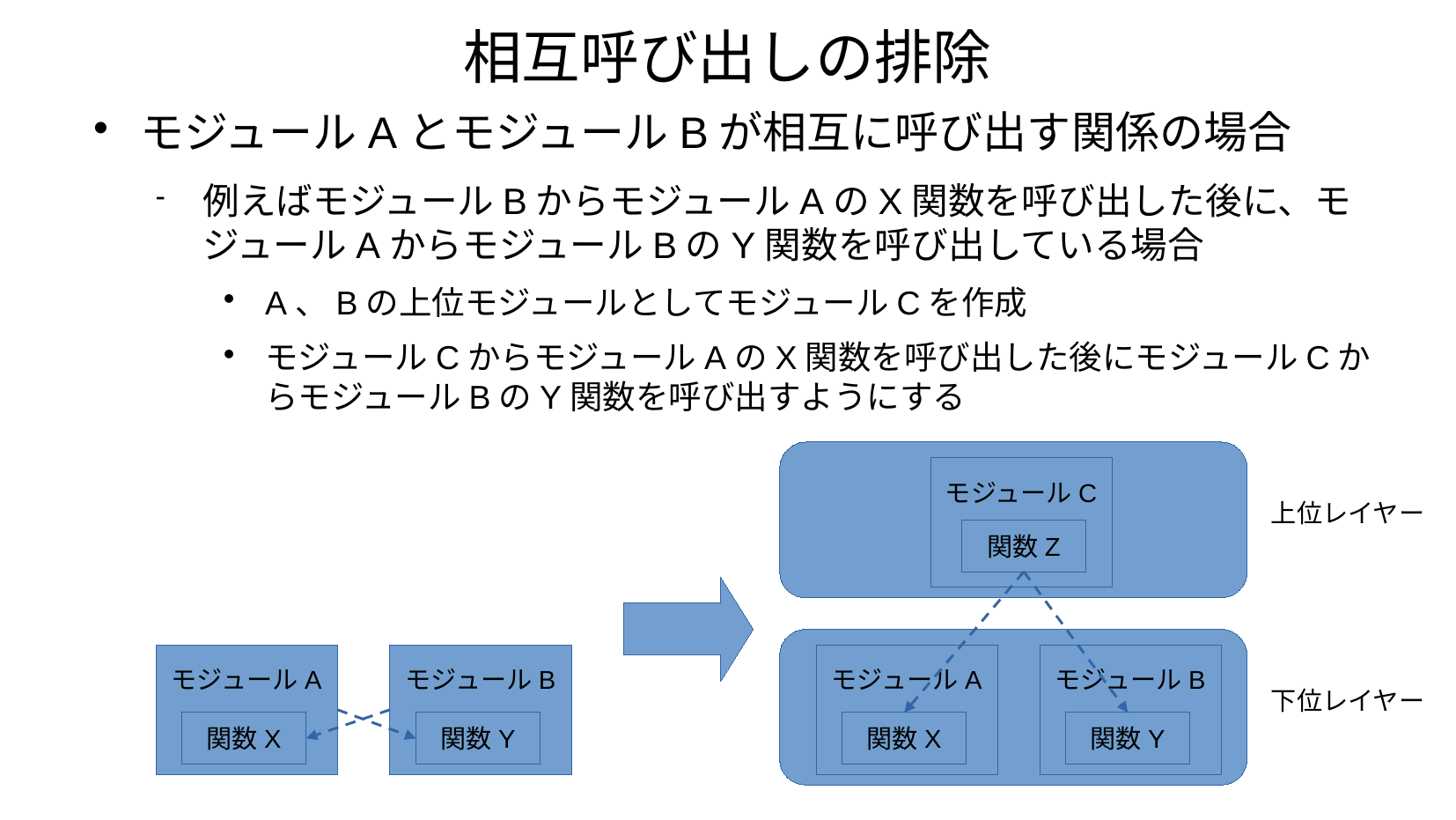

# 相互呼び出しの排除
モジュールAとモジュールBが相互に呼び出す関係の場合
例えばモジュールBからモジュールAのX関数を呼び出した後に、モジュールAからモジュールBのY関数を呼び出している場合
A、Bの上位モジュールとしてモジュールCを作成
モジュールCからモジュールAのX関数を呼び出した後にモジュールCからモジュールBのY関数を呼び出すようにする

モジュールC

上位レイヤー
関数Z

モジュールA

モジュールB

モジュールA

モジュールB

下位レイヤー
関数X
関数Y
関数X
関数Y